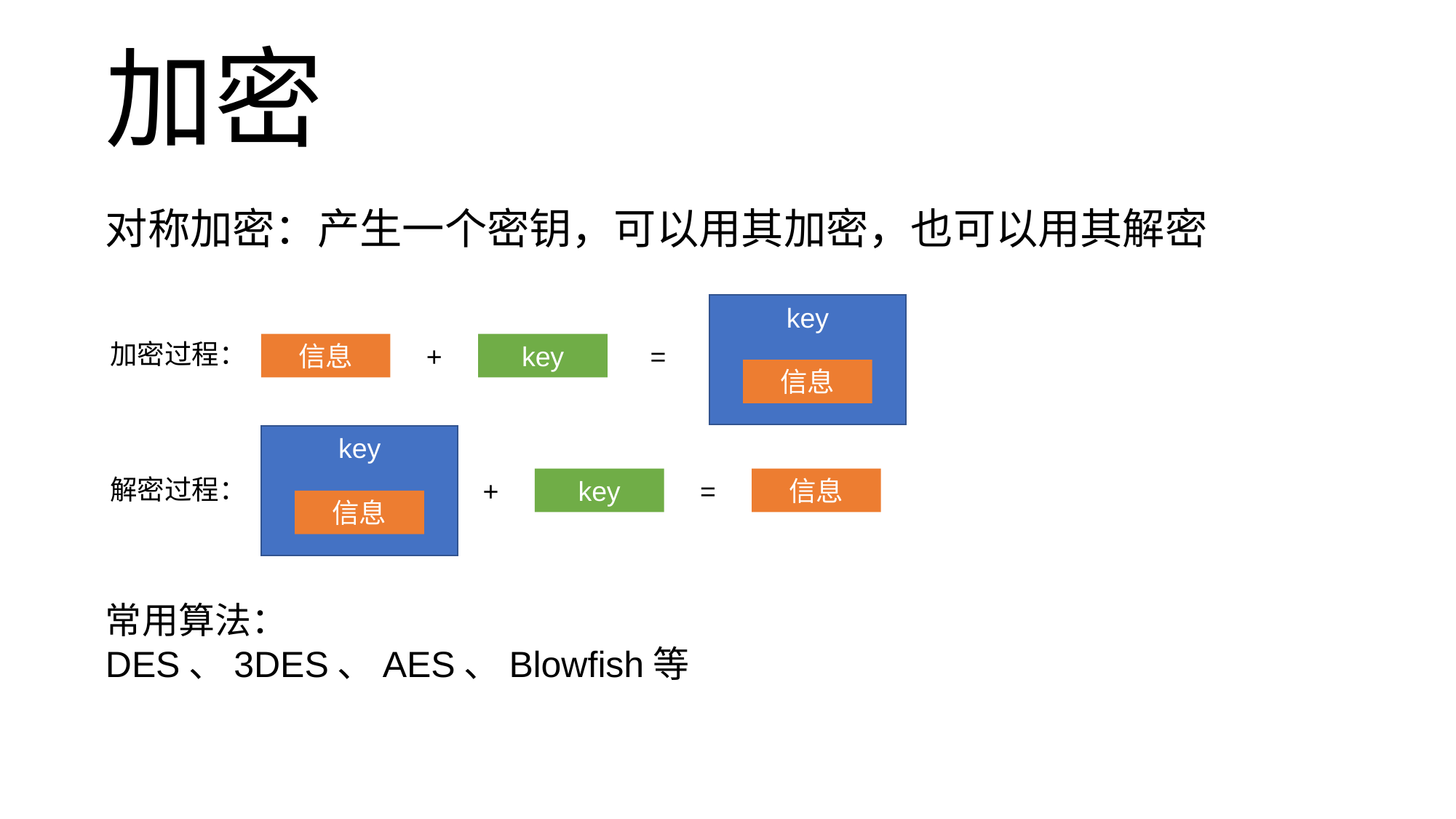

加密
对称加密：产生一个密钥，可以用其加密，也可以用其解密
key
信息
加密过程：
信息
+
key
=
key
信息
解密过程：
+
key
=
信息
常用算法：DES、3DES、AES、Blowfish等